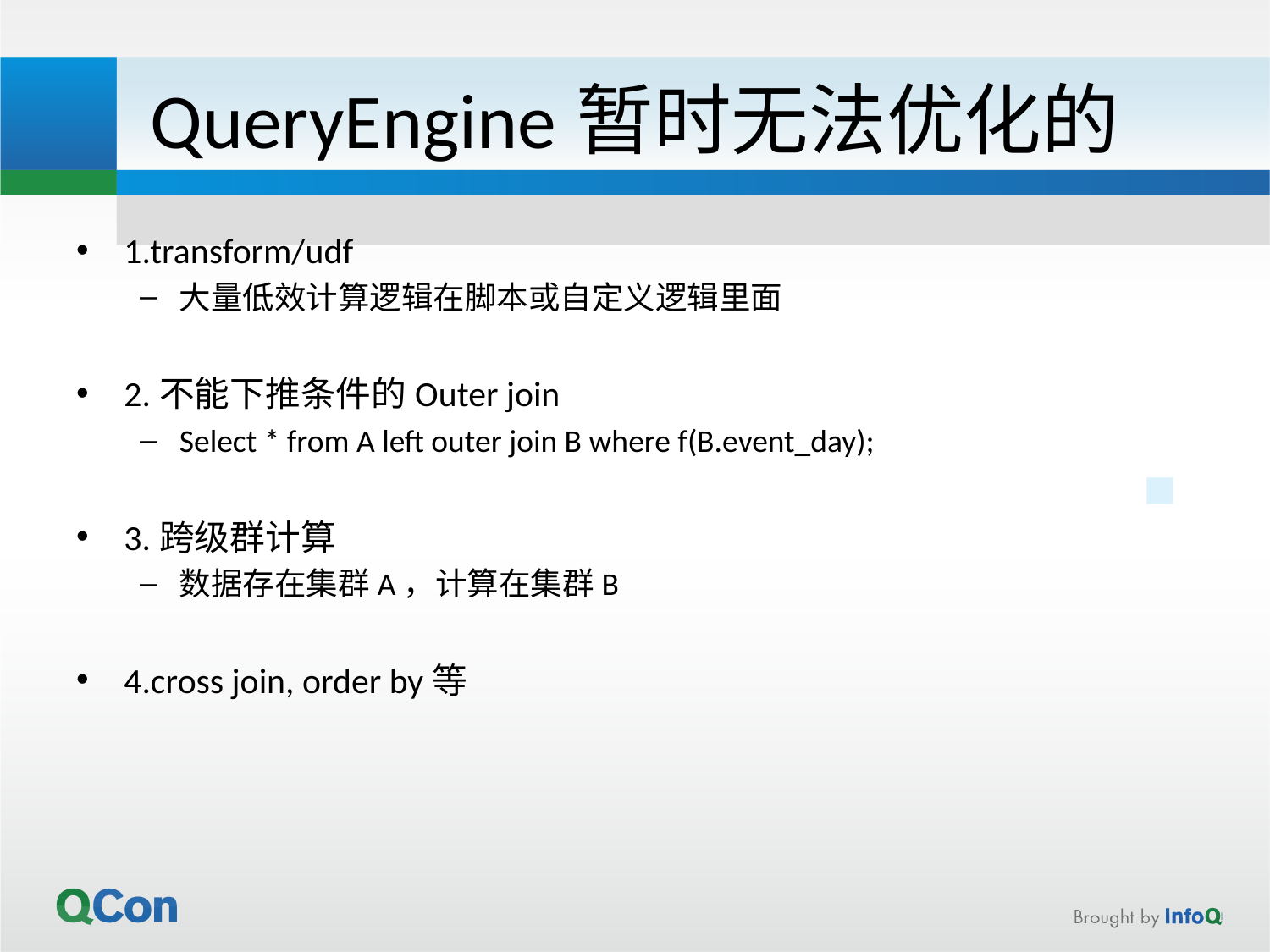

# QueryEngine暂时无法优化的
1.transform/udf
大量低效计算逻辑在脚本或自定义逻辑里面

2.不能下推条件的Outer join
Select * from A left outer join B where f(B.event_day);

3.跨级群计算
数据存在集群A，计算在集群B

4.cross join, order by等